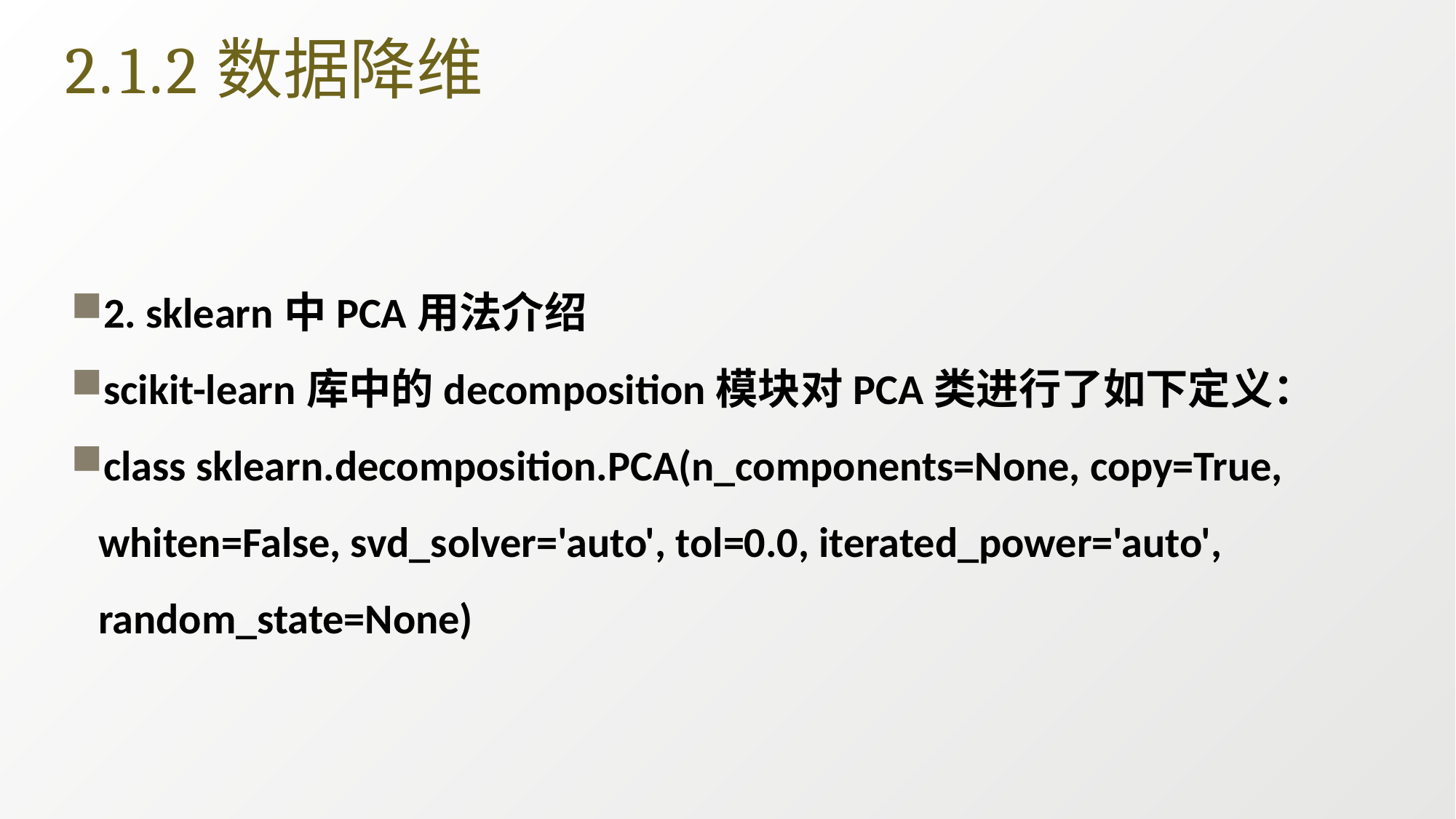

# 2.1.2数据降维
2. sklearn中PCA用法介绍
scikit-learn库中的decomposition模块对PCA类进行了如下定义：
class sklearn.decomposition.PCA(n_components=None, copy=True, whiten=False, svd_solver='auto', tol=0.0, iterated_power='auto', random_state=None)